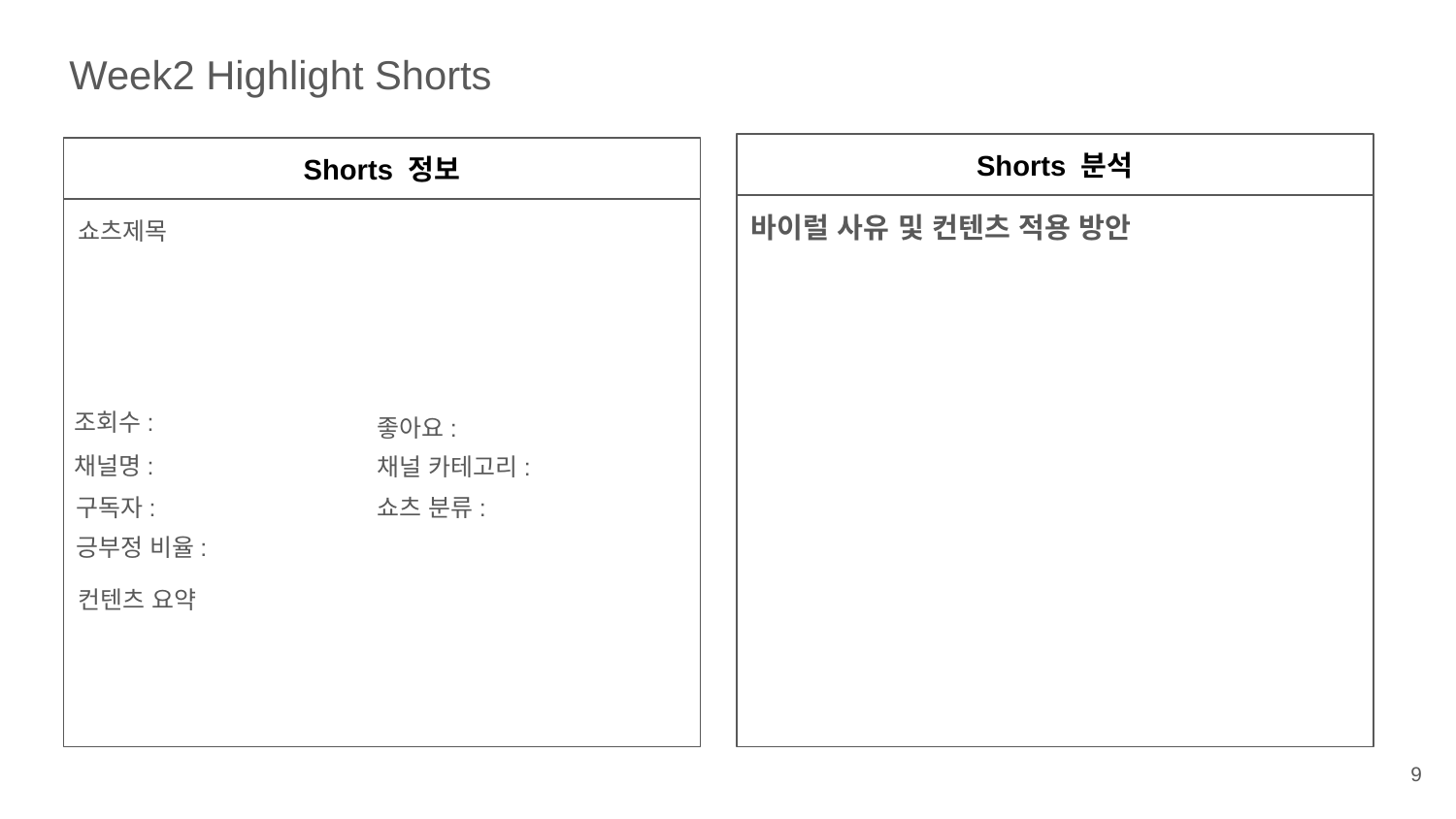

Week2 Highlight Shorts
Shorts 분석
Shorts 정보

바이럴 사유 및 컨텐츠 적용 방안

쇼츠제목
조회수:
좋아요:
채널명:
채널 카테고리:
구독자:
쇼츠 분류:
긍부정 비율:
컨텐츠 요약
9